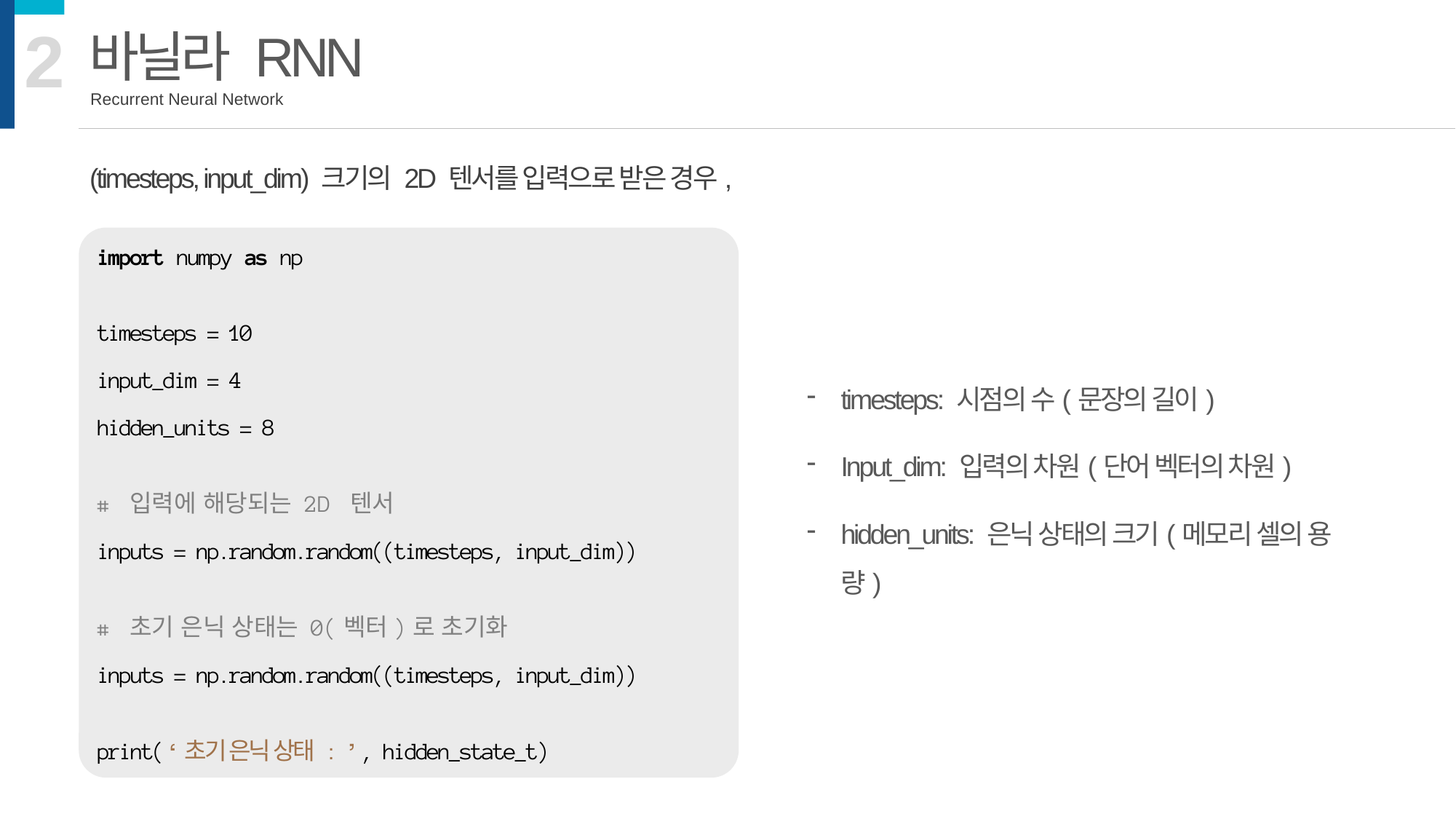

2
바닐라 RNN
Recurrent Neural Network
(timesteps, input_dim) 크기의 2D 텐서를 입력으로 받은 경우,
import numpy as np
timesteps = 10
input_dim = 4
hidden_units = 8
# 입력에 해당되는 2D 텐서
inputs = np.random.random((timesteps, input_dim))
# 초기 은닉 상태는 0(벡터)로 초기화
inputs = np.random.random((timesteps, input_dim))
print(‘초기 은닉 상태 : ’, hidden_state_t)
timesteps: 시점의 수(문장의 길이)
Input_dim: 입력의 차원(단어 벡터의 차원)
hidden_units: 은닉 상태의 크기(메모리 셀의 용량)